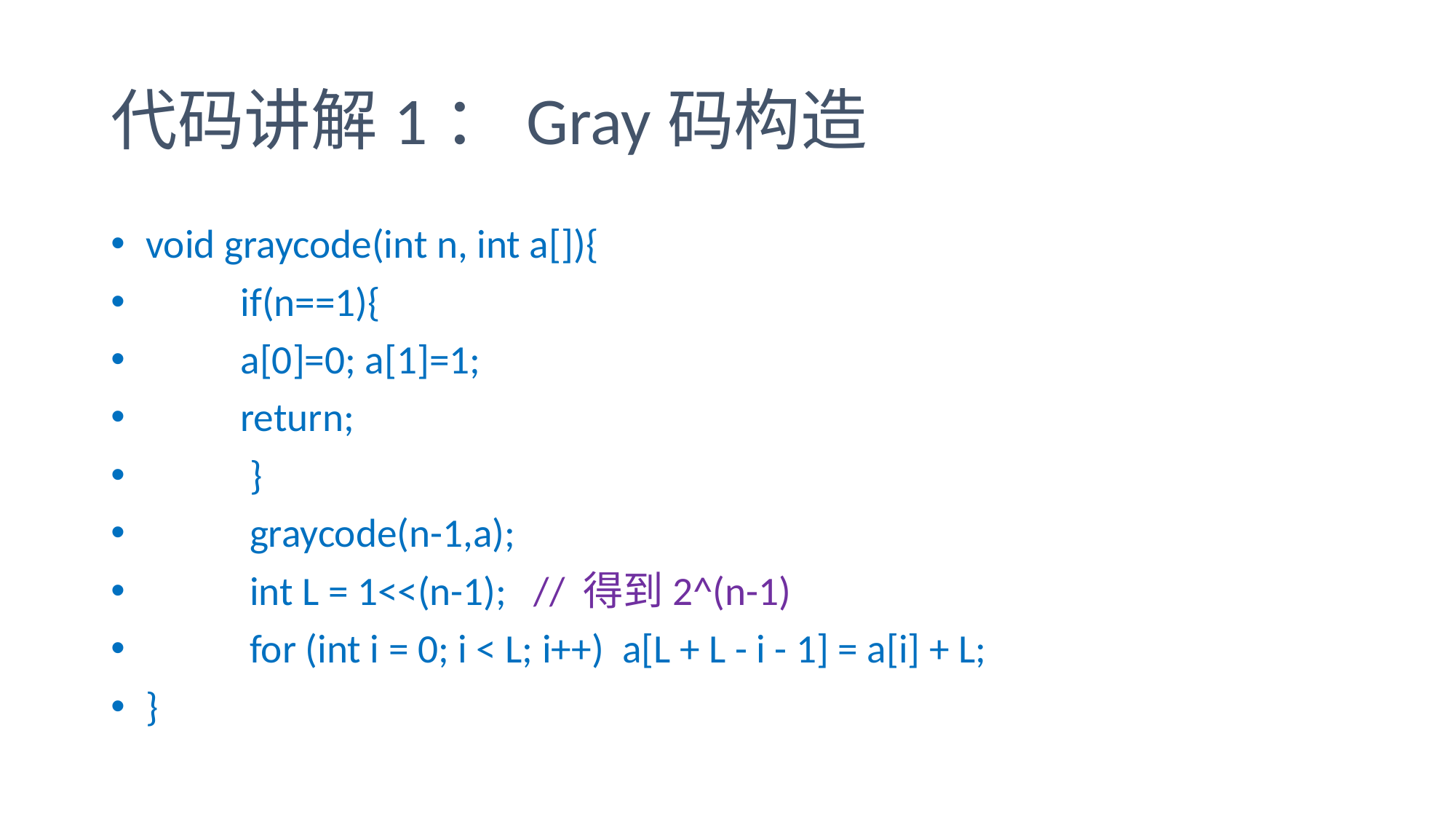

# 代码讲解1：Gray码构造
 void graycode(int n, int a[]){
 	if(n==1){
 		a[0]=0; a[1]=1;
 		return;
	 }
	 graycode(n-1,a);
	 int L = 1<<(n-1);   // 得到2^(n-1)
	 for (int i = 0; i < L; i++)  a[L + L - i - 1] = a[i] + L;
 }